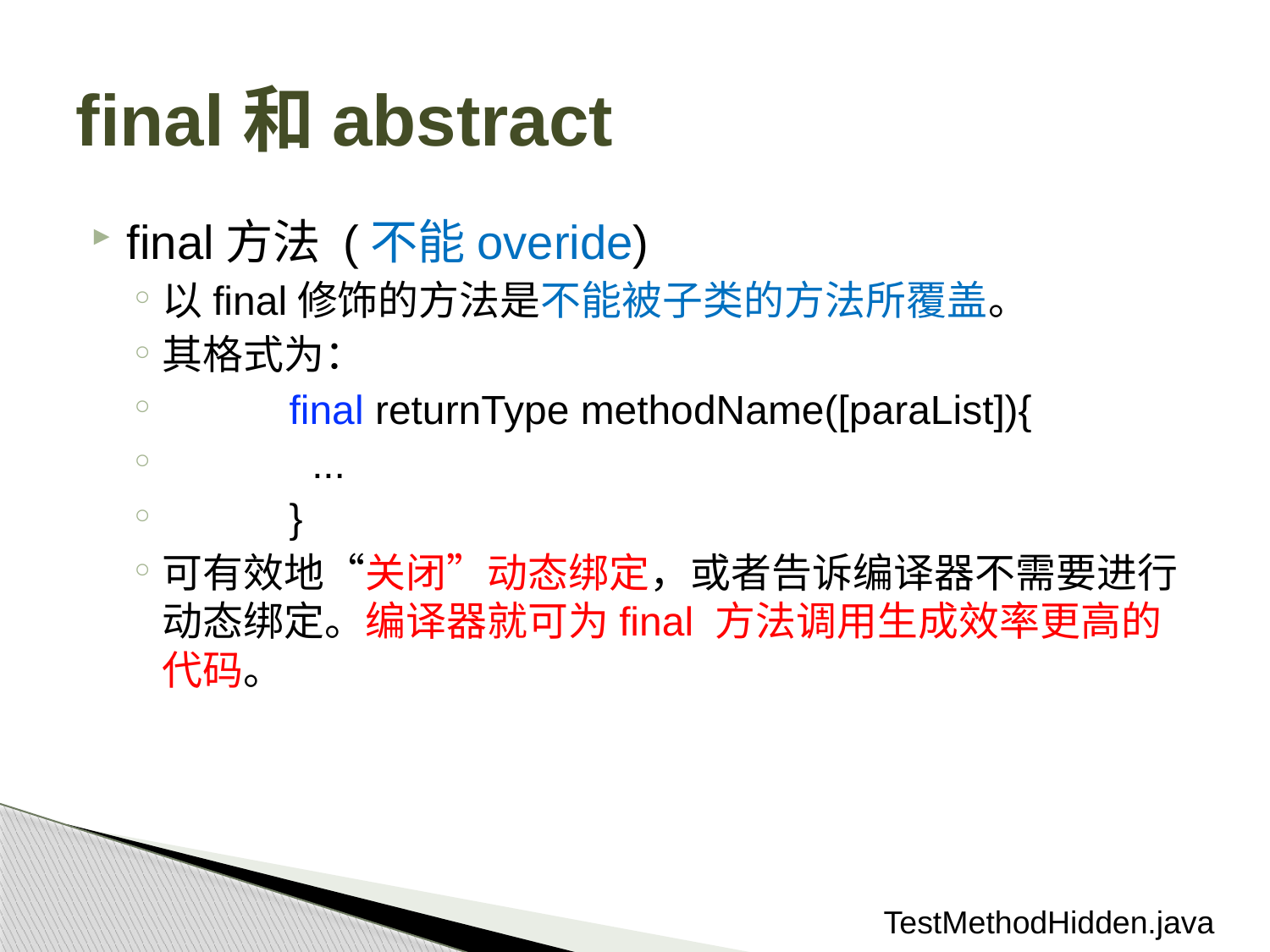

# final和abstract
final方法 (不能overide)
以final修饰的方法是不能被子类的方法所覆盖。
其格式为：
	final returnType methodName([paraList]){
	  ...
	}
可有效地“关闭”动态绑定，或者告诉编译器不需要进行动态绑定。编译器就可为final 方法调用生成效率更高的代码。
TestMethodHidden.java